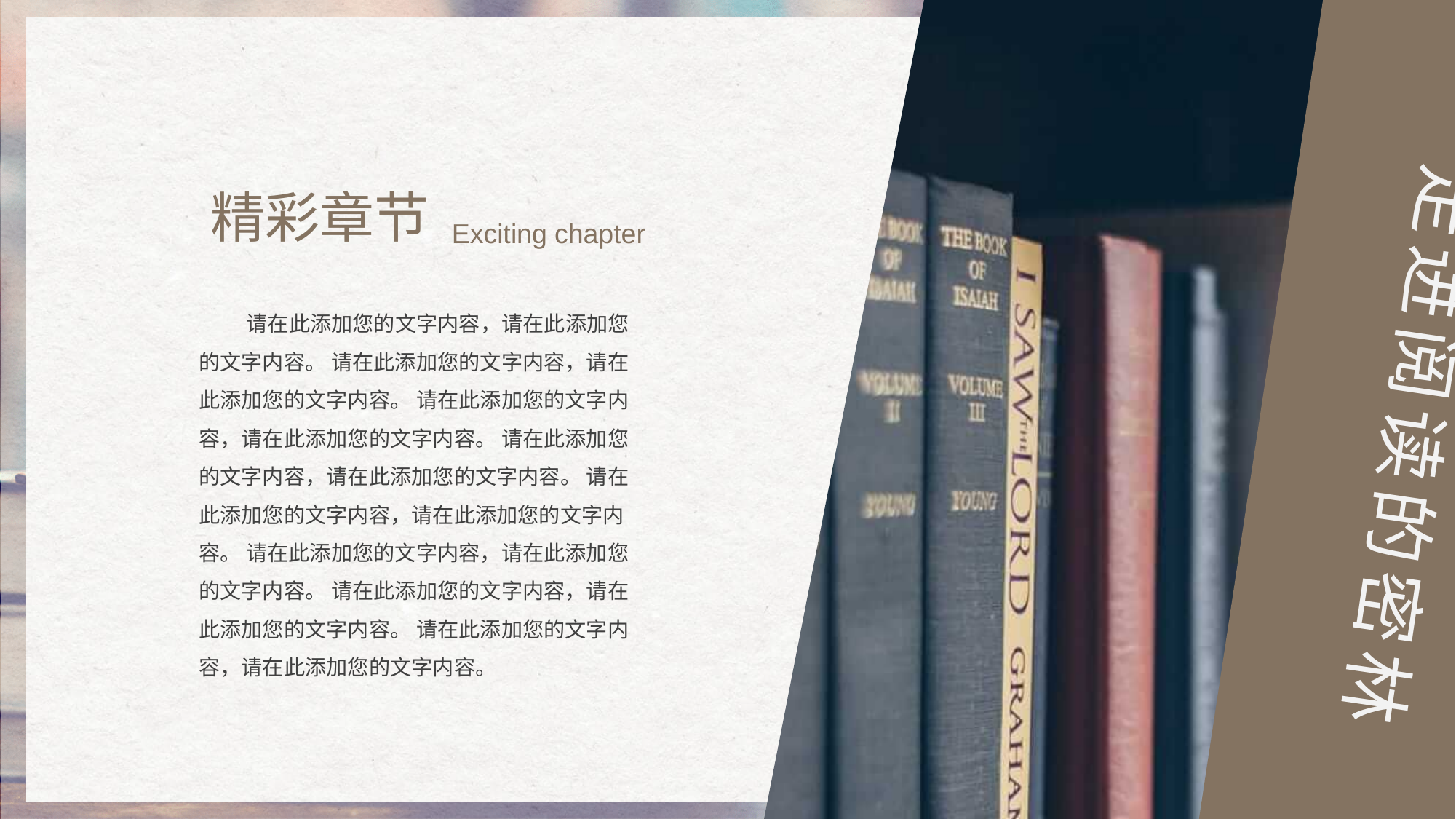

走进阅读的密林
精彩章节
Exciting chapter
         请在此添加您的文字内容，请在此添加您的文字内容。 请在此添加您的文字内容，请在此添加您的文字内容。 请在此添加您的文字内容，请在此添加您的文字内容。 请在此添加您的文字内容，请在此添加您的文字内容。 请在此添加您的文字内容，请在此添加您的文字内容。 请在此添加您的文字内容，请在此添加您的文字内容。 请在此添加您的文字内容，请在此添加您的文字内容。 请在此添加您的文字内容，请在此添加您的文字内容。